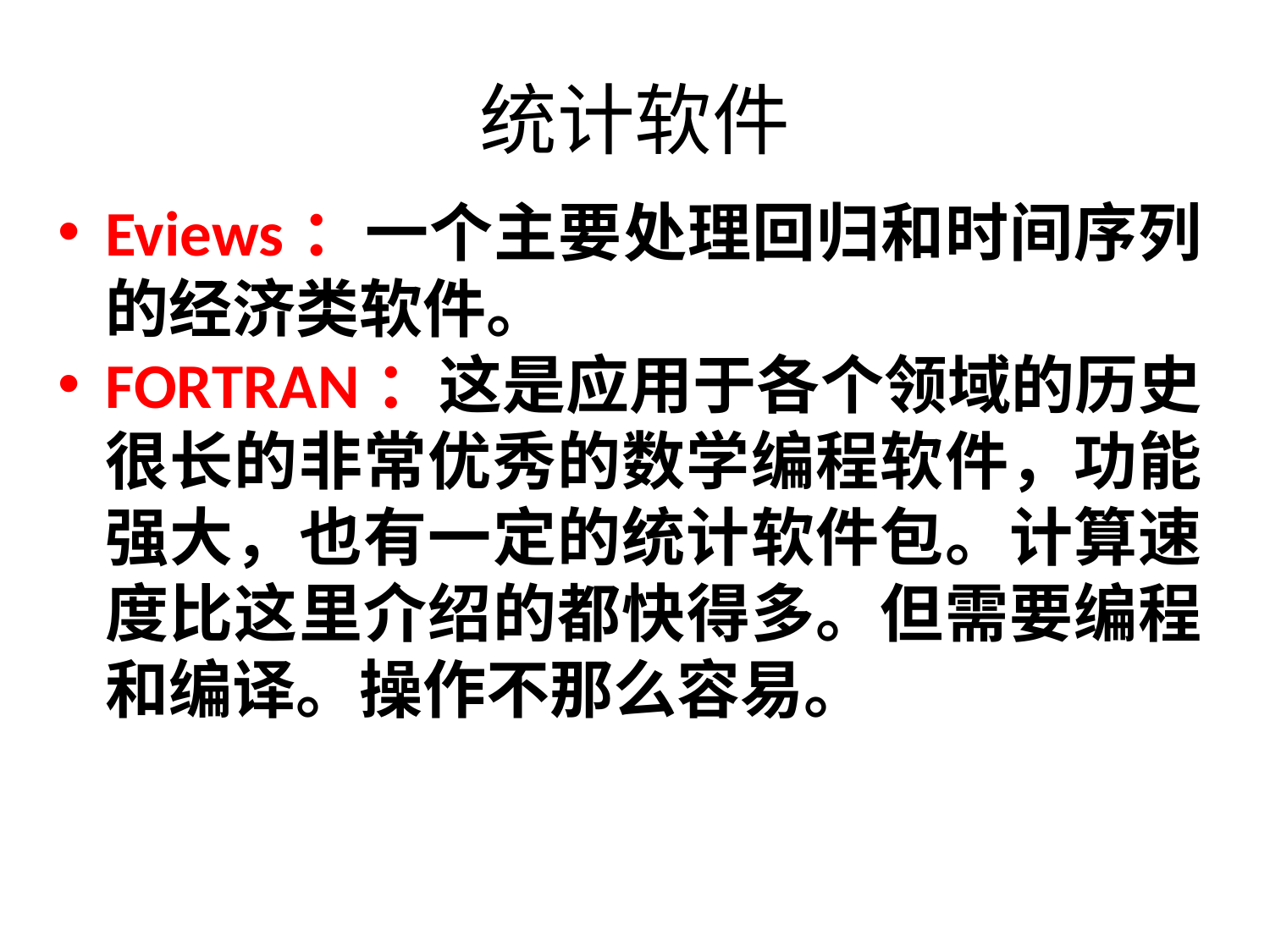

# 统计软件
Eviews：一个主要处理回归和时间序列的经济类软件。
FORTRAN：这是应用于各个领域的历史很长的非常优秀的数学编程软件，功能强大，也有一定的统计软件包。计算速度比这里介绍的都快得多。但需要编程和编译。操作不那么容易。